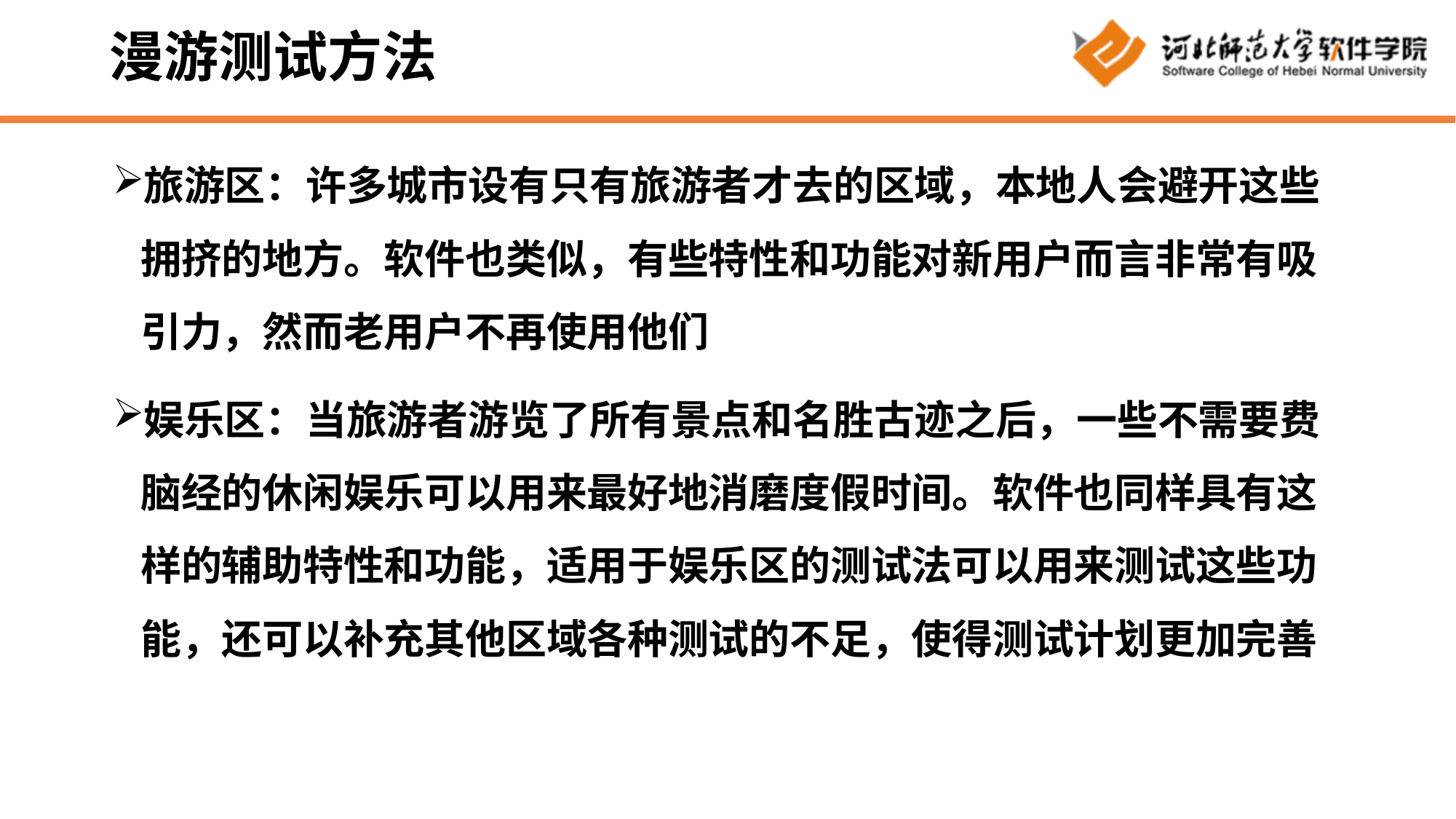

# 漫游测试方法
旅游区：许多城市设有只有旅游者才去的区域，本地人会避开这些拥挤的地方。软件也类似，有些特性和功能对新用户而言非常有吸引力，然而老用户不再使用他们
娱乐区：当旅游者游览了所有景点和名胜古迹之后，一些不需要费脑经的休闲娱乐可以用来最好地消磨度假时间。软件也同样具有这样的辅助特性和功能，适用于娱乐区的测试法可以用来测试这些功能，还可以补充其他区域各种测试的不足，使得测试计划更加完善